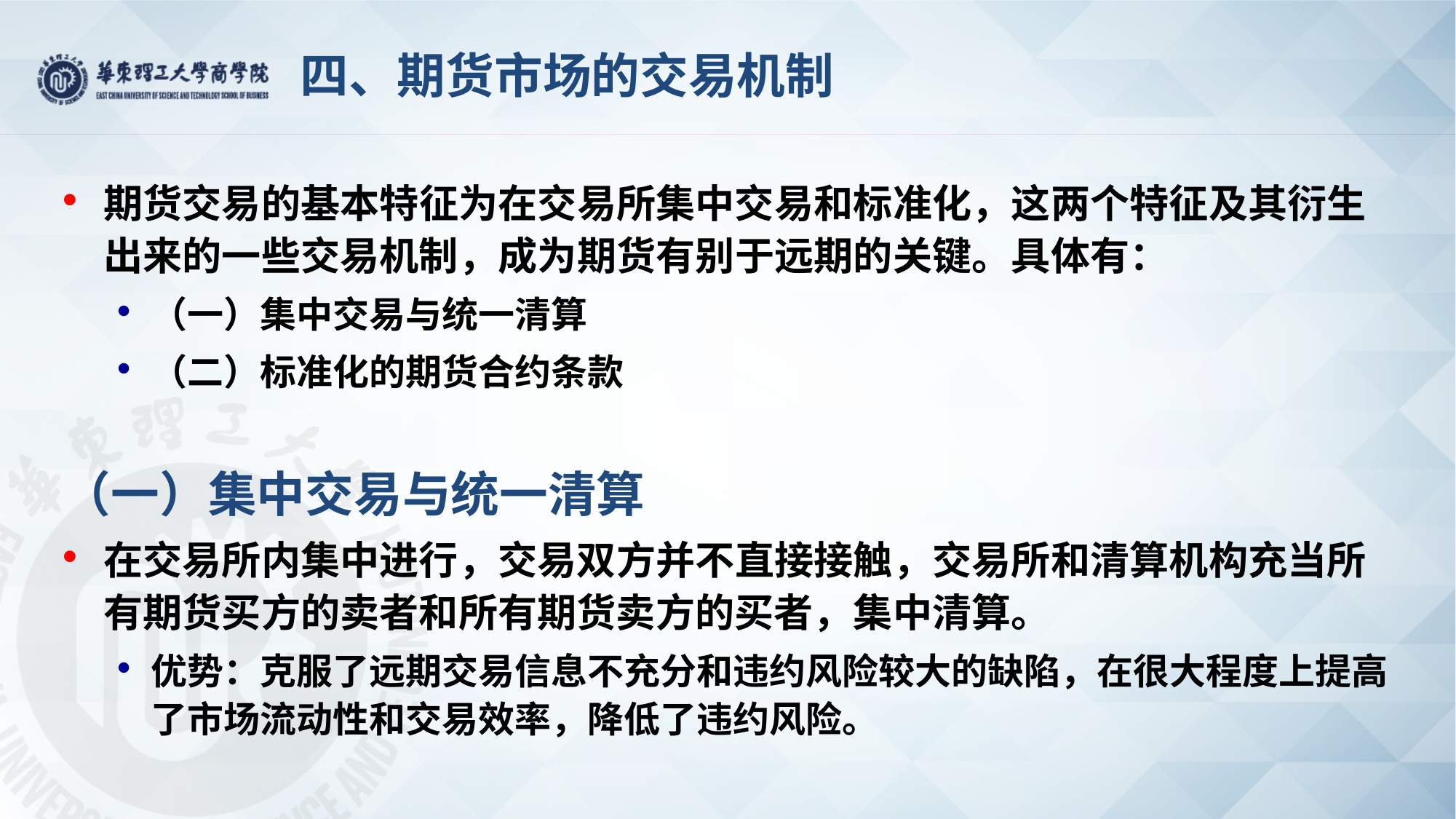

# 四、期货市场的交易机制
期货交易的基本特征为在交易所集中交易和标准化，这两个特征及其衍生出来的一些交易机制，成为期货有别于远期的关键。具体有：
（一）集中交易与统一清算
（二）标准化的期货合约条款

（一）集中交易与统一清算
在交易所内集中进行，交易双方并不直接接触，交易所和清算机构充当所有期货买方的卖者和所有期货卖方的买者，集中清算。
优势：克服了远期交易信息不充分和违约风险较大的缺陷，在很大程度上提高了市场流动性和交易效率，降低了违约风险。